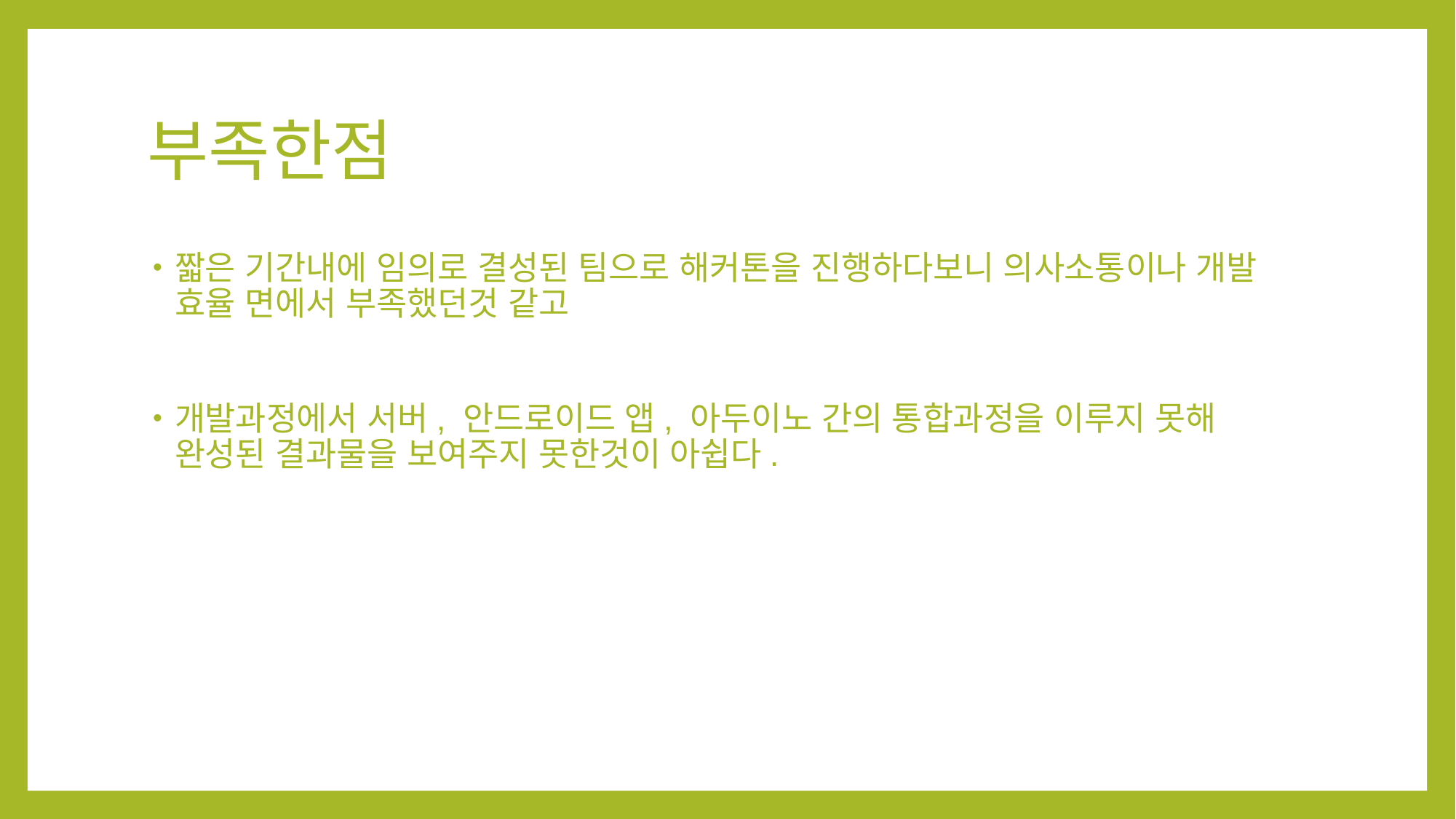

# 부족한점
짧은 기간내에 임의로 결성된 팀으로 해커톤을 진행하다보니 의사소통이나 개발 효율 면에서 부족했던것 같고

개발과정에서 서버, 안드로이드 앱, 아두이노 간의 통합과정을 이루지 못해 완성된 결과물을 보여주지 못한것이 아쉽다.